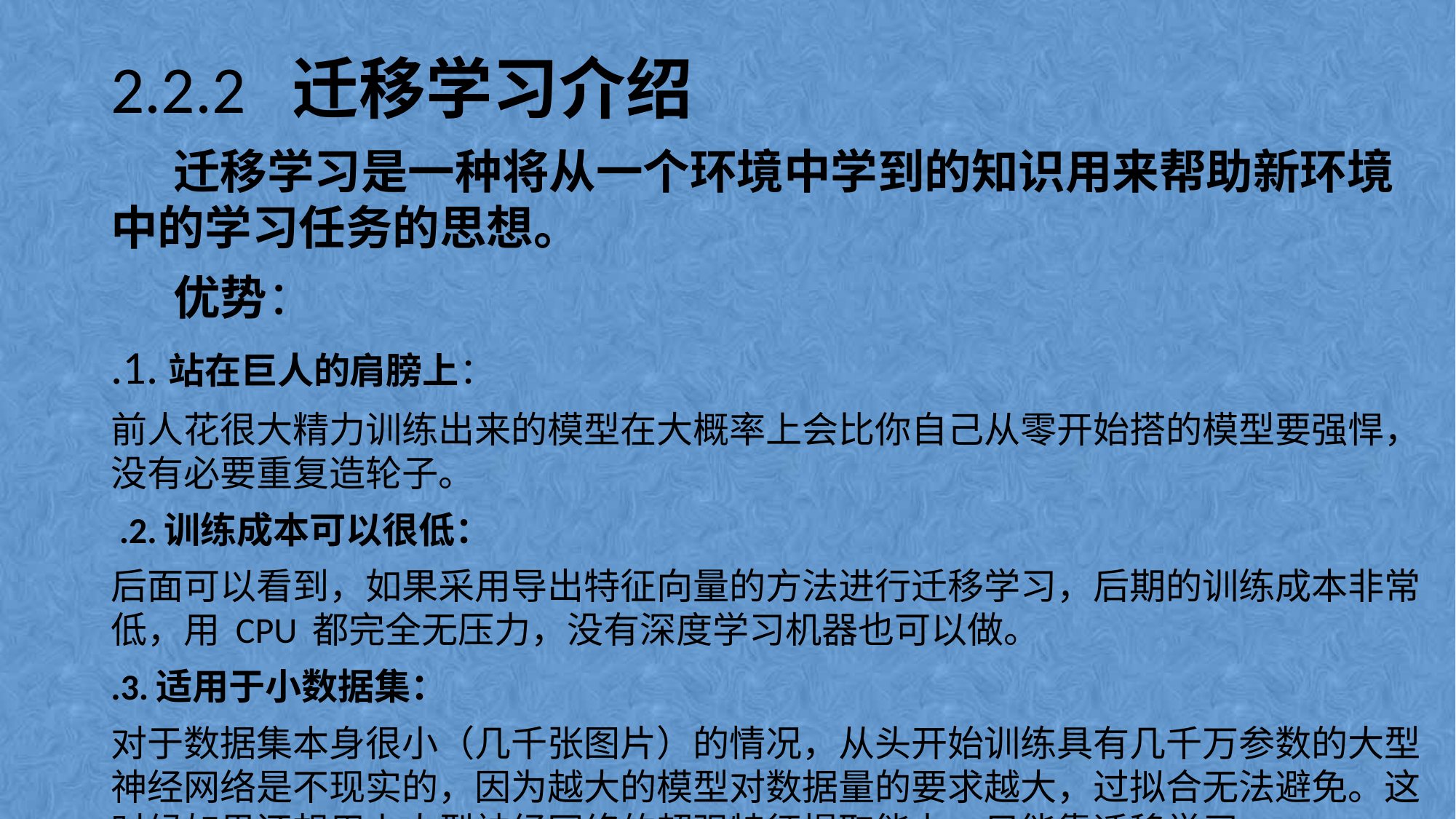

# 2.2.2  迁移学习介绍
     迁移学习是一种将从一个环境中学到的知识用来帮助新环境中的学习任务的思想。
     优势：
.1.站在巨人的肩膀上：
前人花很大精力训练出来的模型在大概率上会比你自己从零开始搭的模型要强悍，没有必要重复造轮子。
 .2.训练成本可以很低：
后面可以看到，如果采用导出特征向量的方法进行迁移学习，后期的训练成本非常低，用 CPU 都完全无压力，没有深度学习机器也可以做。
.3.适用于小数据集：
对于数据集本身很小（几千张图片）的情况，从头开始训练具有几千万参数的大型神经网络是不现实的，因为越大的模型对数据量的要求越大，过拟合无法避免。这时候如果还想用上大型神经网络的超强特征提取能力，只能靠迁移学习。